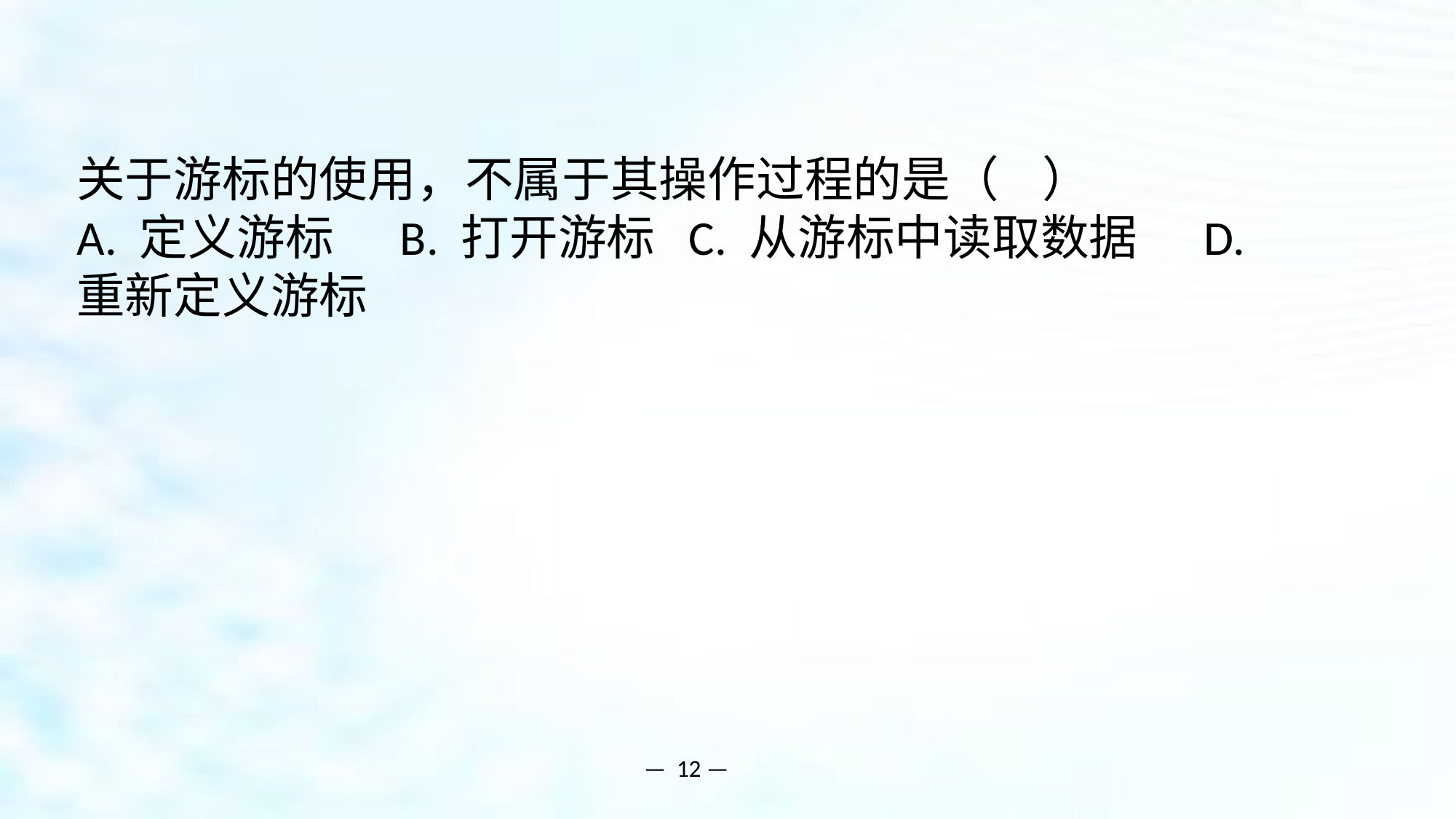

关于游标的使用，不属于其操作过程的是（    ）
A. 定义游标     B. 打开游标  C. 从游标中读取数据     D. 重新定义游标